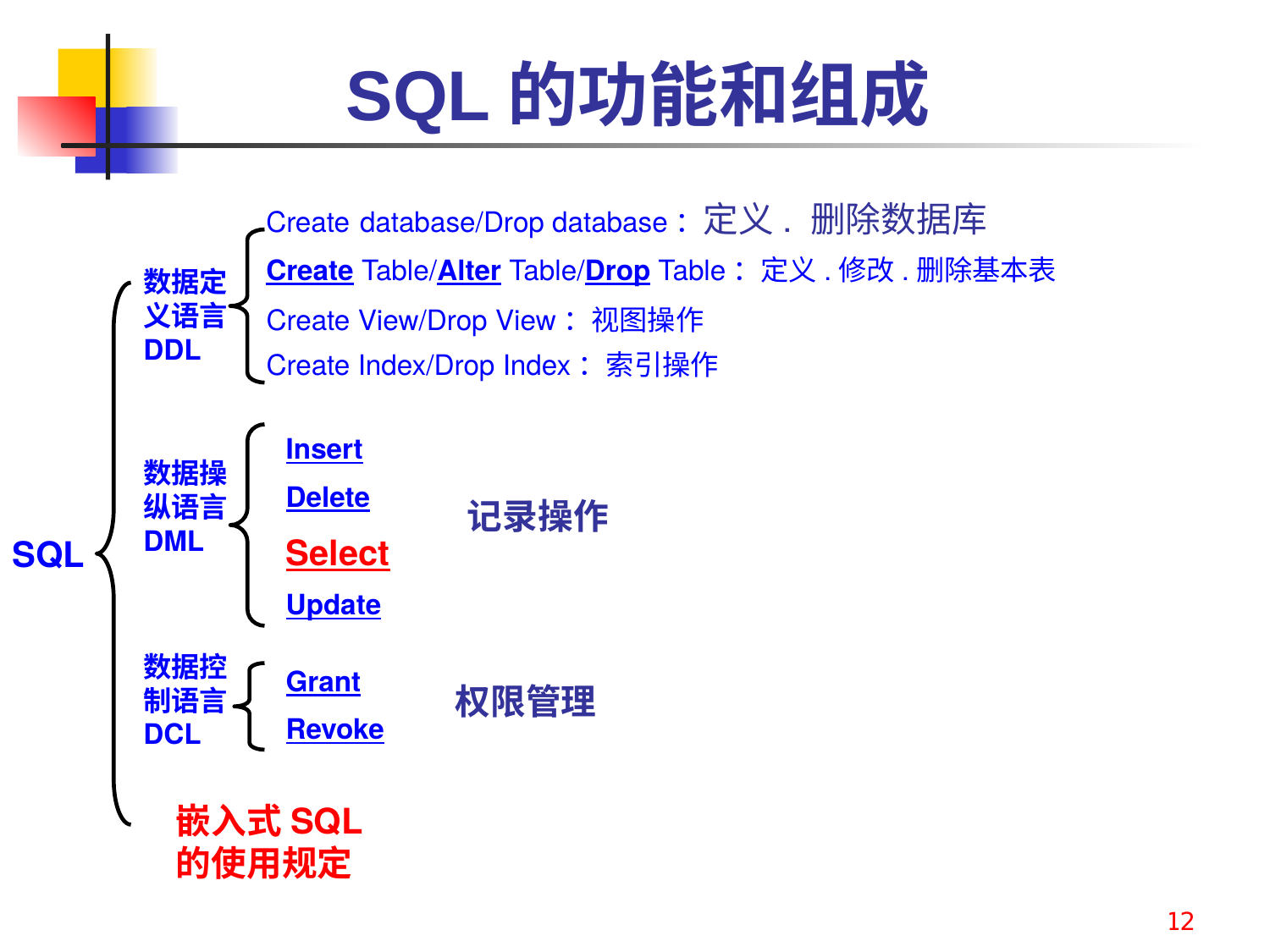

# SQL的功能和组成
Create database/Drop database：定义. 删除数据库

Create Table/Alter Table/Drop Table：定义.修改.删除基本表
数据定义语言DDL

Create View/Drop View：视图操作
Create Index/Drop Index：索引操作

Insert
Delete
Select
Update
数据操纵语言DML
记录操作
SQL
数据控制语言DCL
Grant
Revoke

权限管理
嵌入式SQL的使用规定
12